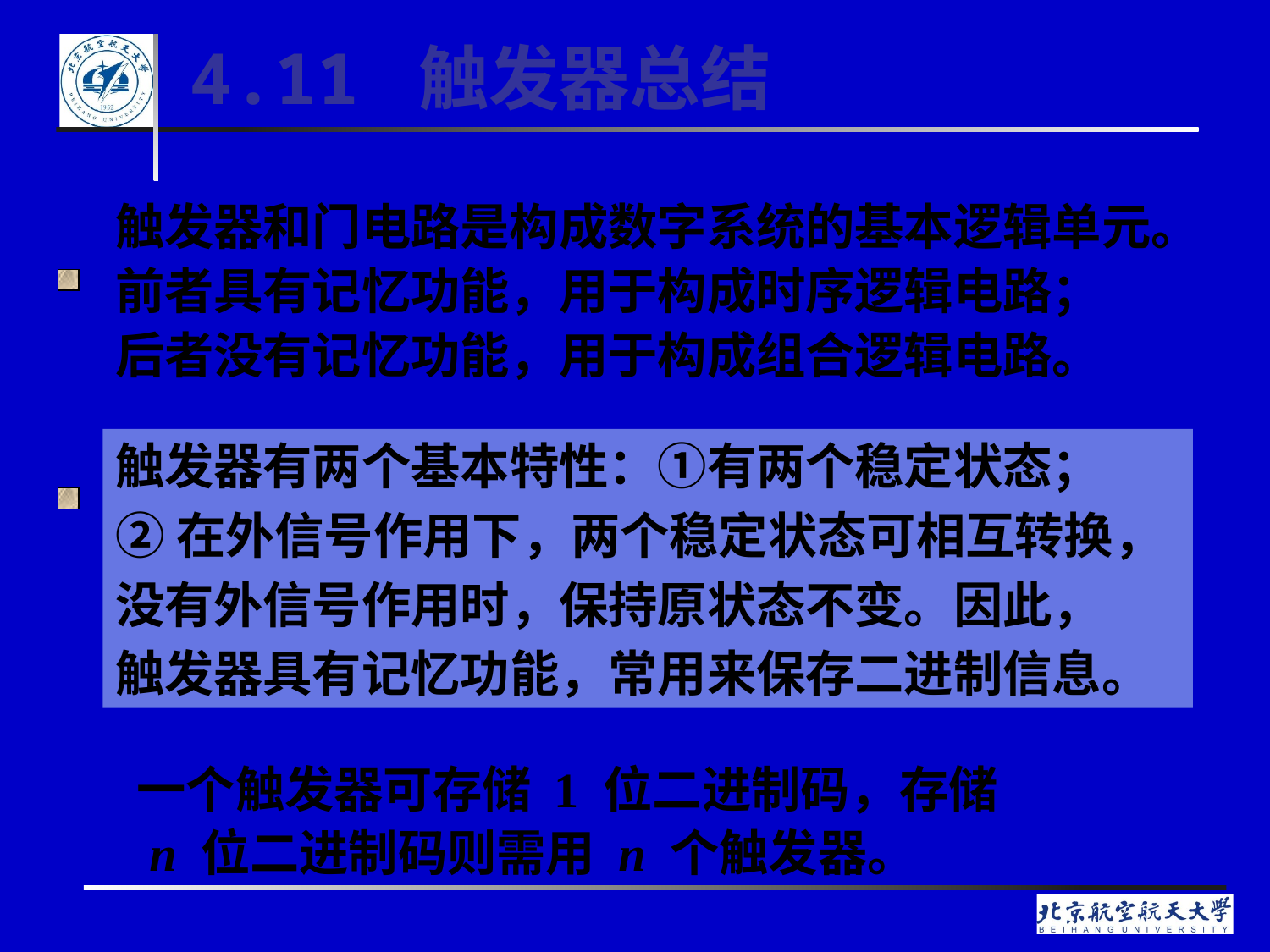

# 4.11 触发器总结
触发器和门电路是构成数字系统的基本逻辑单元。
前者具有记忆功能，用于构成时序逻辑电路；
后者没有记忆功能，用于构成组合逻辑电路。

触发器有两个基本特性：①有两个稳定状态；
②在外信号作用下，两个稳定状态可相互转换，
没有外信号作用时，保持原状态不变。因此，
触发器具有记忆功能，常用来保存二进制信息。

一个触发器可存储 1 位二进制码，存储
 n 位二进制码则需用 n 个触发器。
23